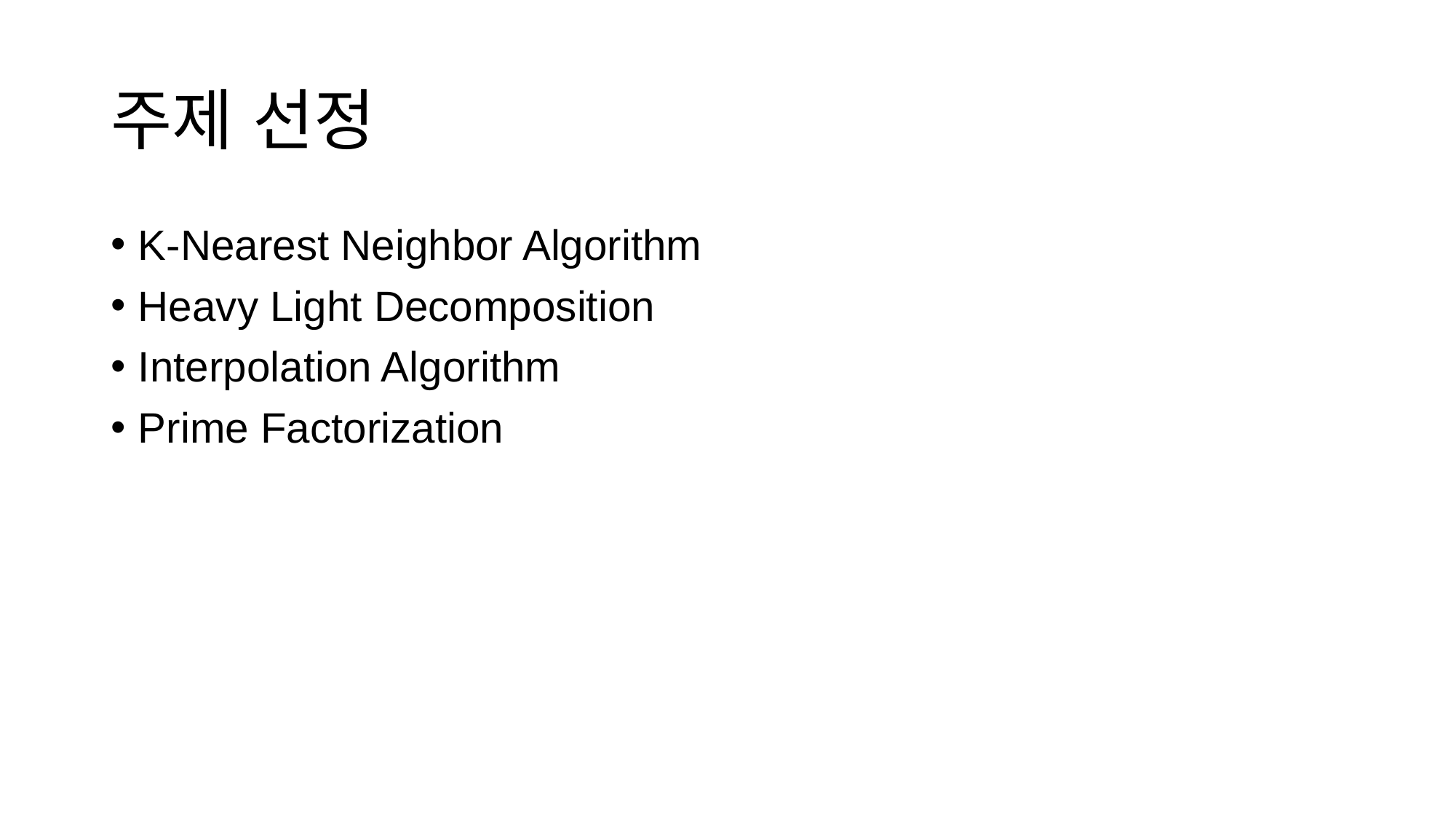

# 주제 선정
K-Nearest Neighbor Algorithm
Heavy Light Decomposition
Interpolation Algorithm
Prime Factorization